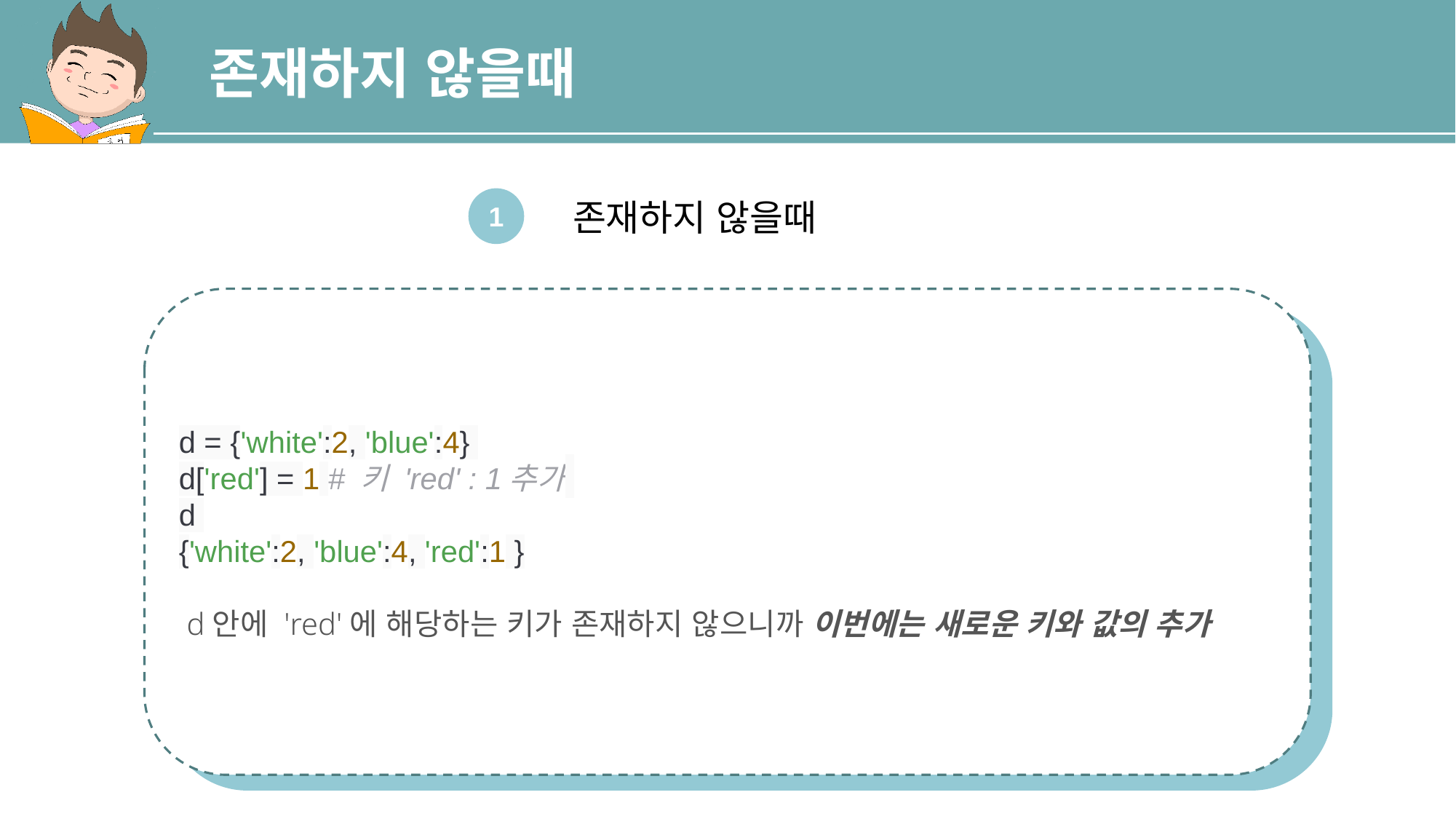

존재하지 않을때
1
존재하지 않을때
d = {'white':2, 'blue':4}
d['red'] = 1 # 키 'red' : 1추가
d
{'white':2, 'blue':4, 'red':1 }

 d안에 'red'에 해당하는 키가 존재하지 않으니까 이번에는 새로운 키와 값의 추가